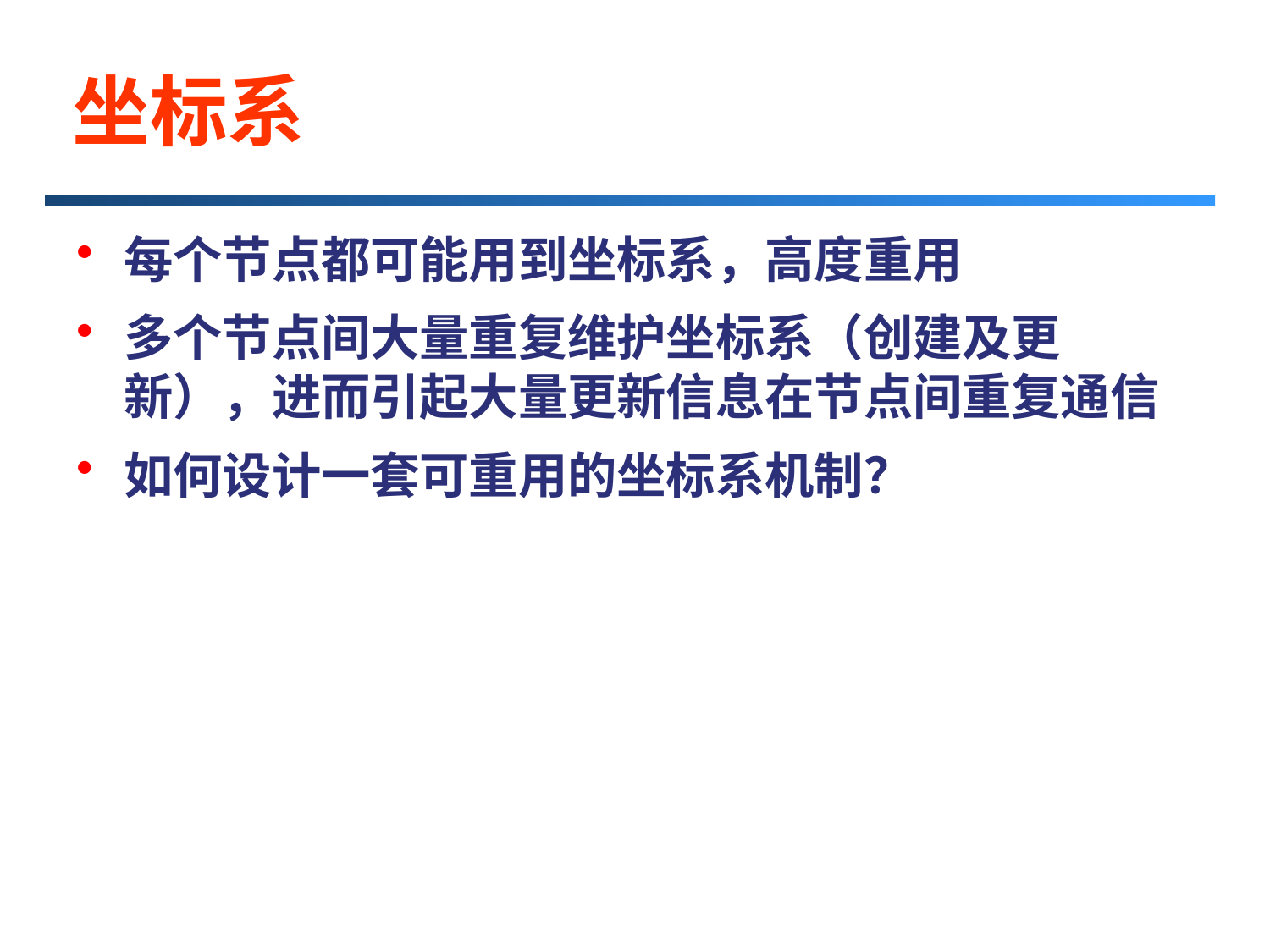

# 坐标系
每个节点都可能用到坐标系，高度重用
多个节点间大量重复维护坐标系（创建及更新），进而引起大量更新信息在节点间重复通信
如何设计一套可重用的坐标系机制？